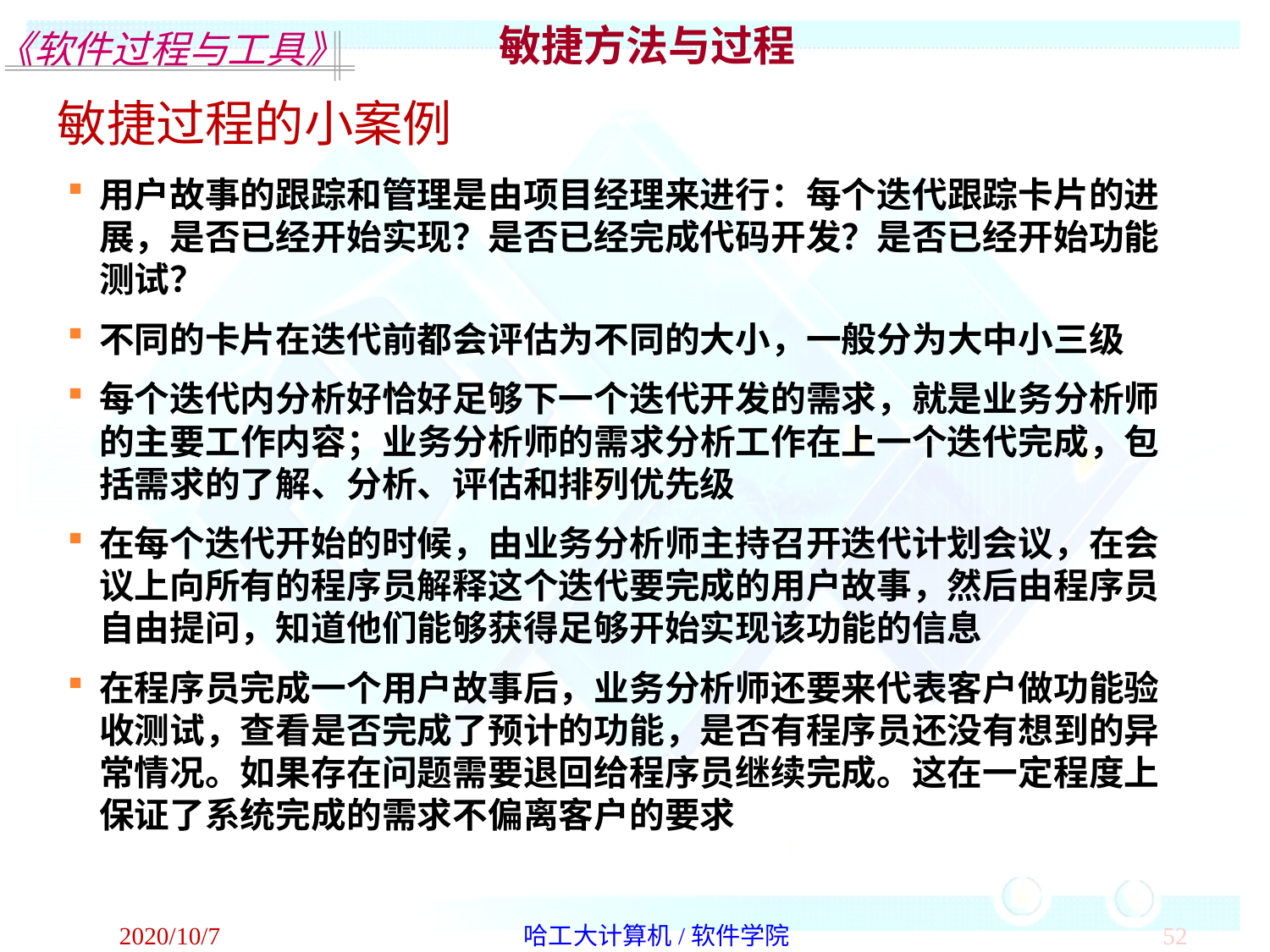

敏捷方法与过程
敏捷过程的小案例
用户故事的跟踪和管理是由项目经理来进行：每个迭代跟踪卡片的进展，是否已经开始实现？是否已经完成代码开发？是否已经开始功能测试？
不同的卡片在迭代前都会评估为不同的大小，一般分为大中小三级
每个迭代内分析好恰好足够下一个迭代开发的需求，就是业务分析师的主要工作内容；业务分析师的需求分析工作在上一个迭代完成，包括需求的了解、分析、评估和排列优先级
在每个迭代开始的时候，由业务分析师主持召开迭代计划会议，在会议上向所有的程序员解释这个迭代要完成的用户故事，然后由程序员自由提问，知道他们能够获得足够开始实现该功能的信息
在程序员完成一个用户故事后，业务分析师还要来代表客户做功能验收测试，查看是否完成了预计的功能，是否有程序员还没有想到的异常情况。如果存在问题需要退回给程序员继续完成。这在一定程度上保证了系统完成的需求不偏离客户的要求